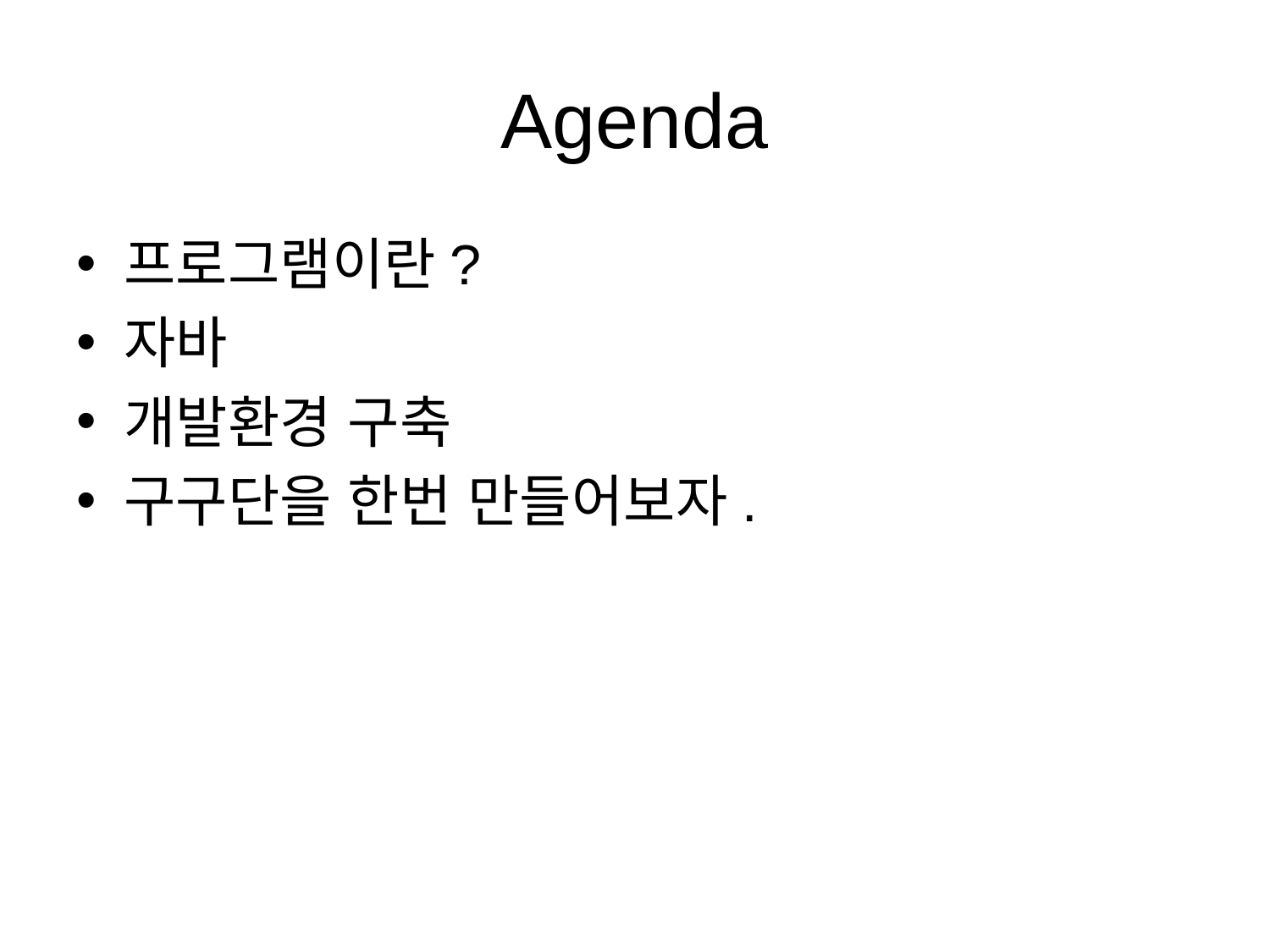

# Agenda
프로그램이란?
자바
개발환경 구축
구구단을 한번 만들어보자.